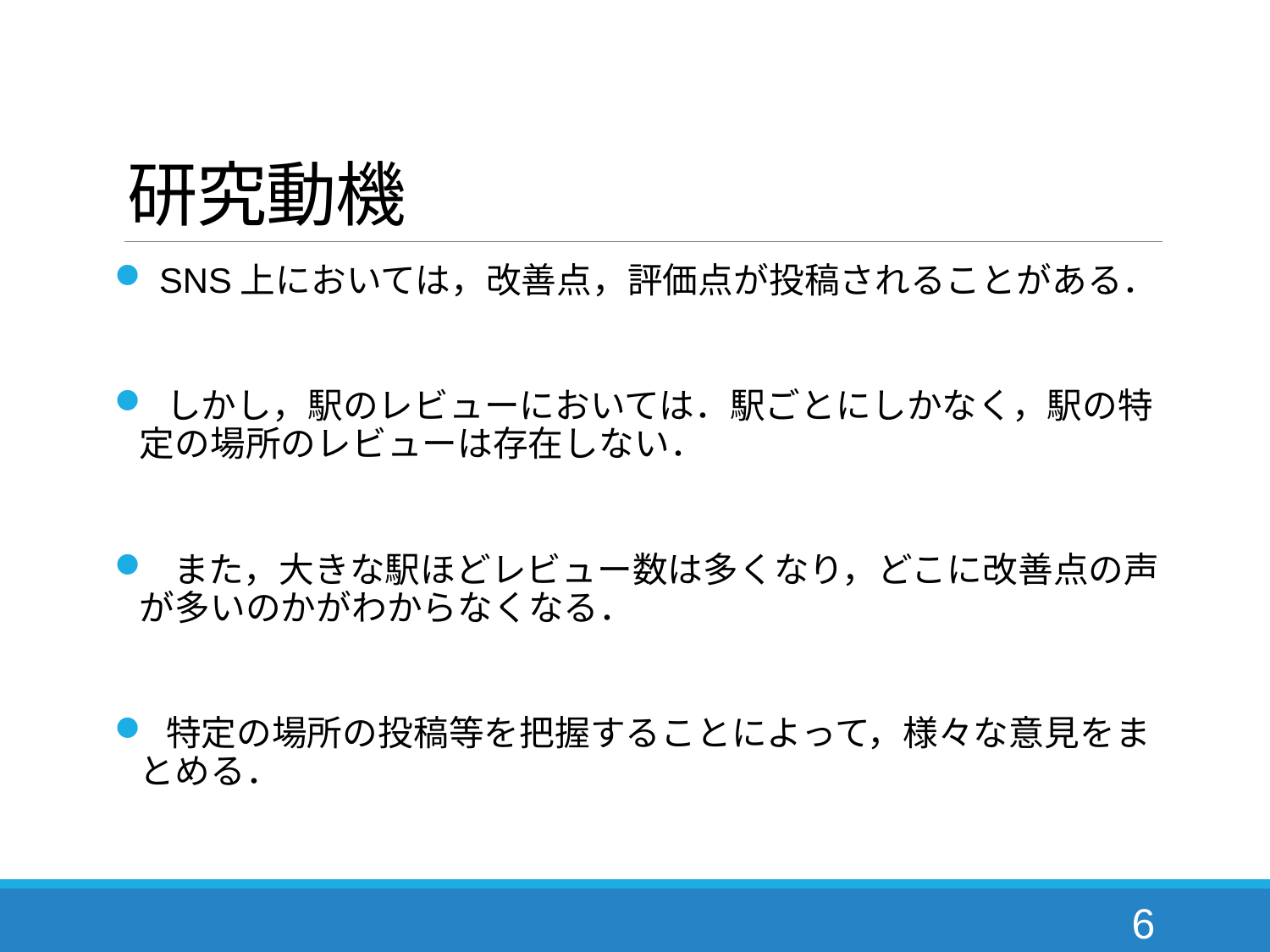

# 研究動機
 SNS上においては，改善点，評価点が投稿されることがある．

 しかし，駅のレビューにおいては．駅ごとにしかなく，駅の特定の場所のレビューは存在しない．

  また，大きな駅ほどレビュー数は多くなり，どこに改善点の声が多いのかがわからなくなる．

 特定の場所の投稿等を把握することによって，様々な意見をまとめる．

6